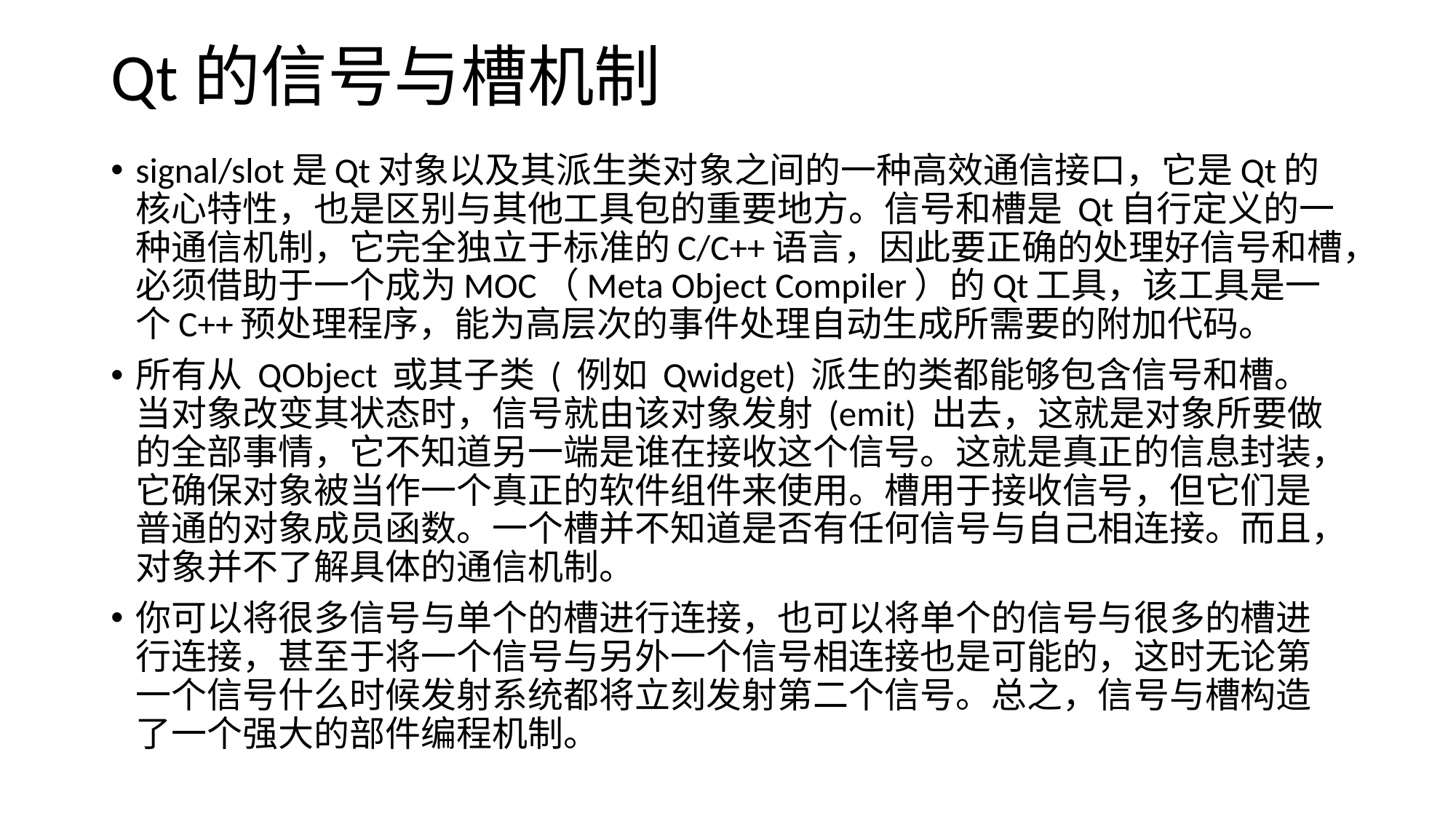

# Qt的信号与槽机制
signal/slot是Qt对象以及其派生类对象之间的一种高效通信接口，它是Qt的核心特性，也是区别与其他工具包的重要地方。信号和槽是 Qt自行定义的一种通信机制，它完全独立于标准的C/C++语言，因此要正确的处理好信号和槽，必须借助于一个成为MOC（Meta Object Compiler）的Qt工具，该工具是一个C++预处理程序，能为高层次的事件处理自动生成所需要的附加代码。
所有从 QObject 或其子类 ( 例如 Qwidget) 派生的类都能够包含信号和槽。当对象改变其状态时，信号就由该对象发射 (emit) 出去，这就是对象所要做的全部事情，它不知道另一端是谁在接收这个信号。这就是真正的信息封装，它确保对象被当作一个真正的软件组件来使用。槽用于接收信号，但它们是普通的对象成员函数。一个槽并不知道是否有任何信号与自己相连接。而且，对象并不了解具体的通信机制。
你可以将很多信号与单个的槽进行连接，也可以将单个的信号与很多的槽进行连接，甚至于将一个信号与另外一个信号相连接也是可能的，这时无论第一个信号什么时候发射系统都将立刻发射第二个信号。总之，信号与槽构造了一个强大的部件编程机制。